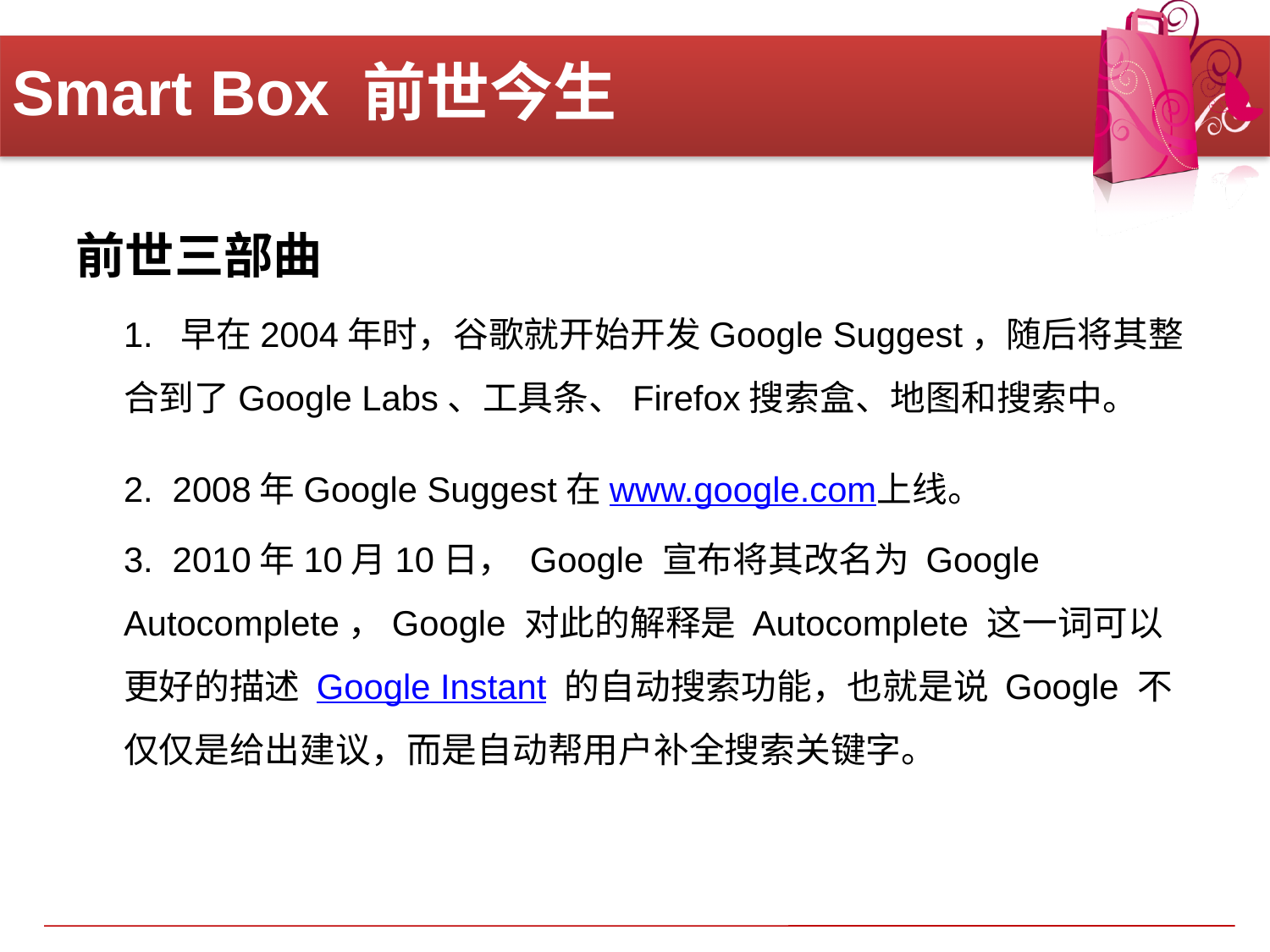

# Smart Box 前世今生
前世三部曲
	1.  早在2004年时，谷歌就开始开发Google Suggest，随后将其整合到了Google Labs、工具条、Firefox搜索盒、地图和搜索中。
	2.  2008年Google Suggest在www.google.com上线。
	3.  2010年10月10日， Google 宣布将其改名为 Google Autocomplete，Google 对此的解释是 Autocomplete 这一词可以更好的描述 Google Instant 的自动搜索功能，也就是说 Google 不仅仅是给出建议，而是自动帮用户补全搜索关键字。